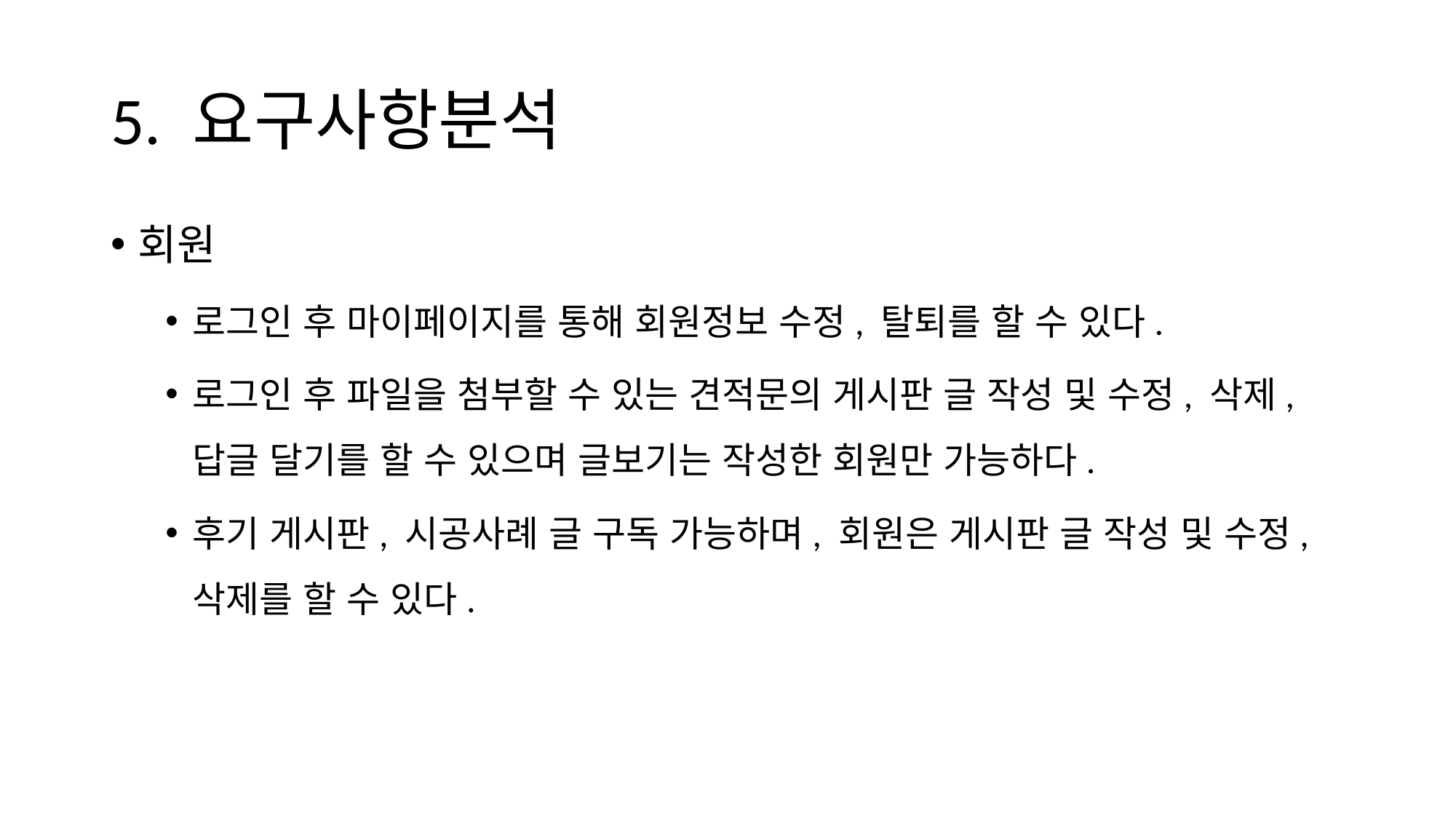

# 5. 요구사항분석
회원
로그인 후 마이페이지를 통해 회원정보 수정, 탈퇴를 할 수 있다.
로그인 후 파일을 첨부할 수 있는 견적문의 게시판 글 작성 및 수정, 삭제, 답글 달기를 할 수 있으며 글보기는 작성한 회원만 가능하다.
후기 게시판, 시공사례 글 구독 가능하며, 회원은 게시판 글 작성 및 수정, 삭제를 할 수 있다.